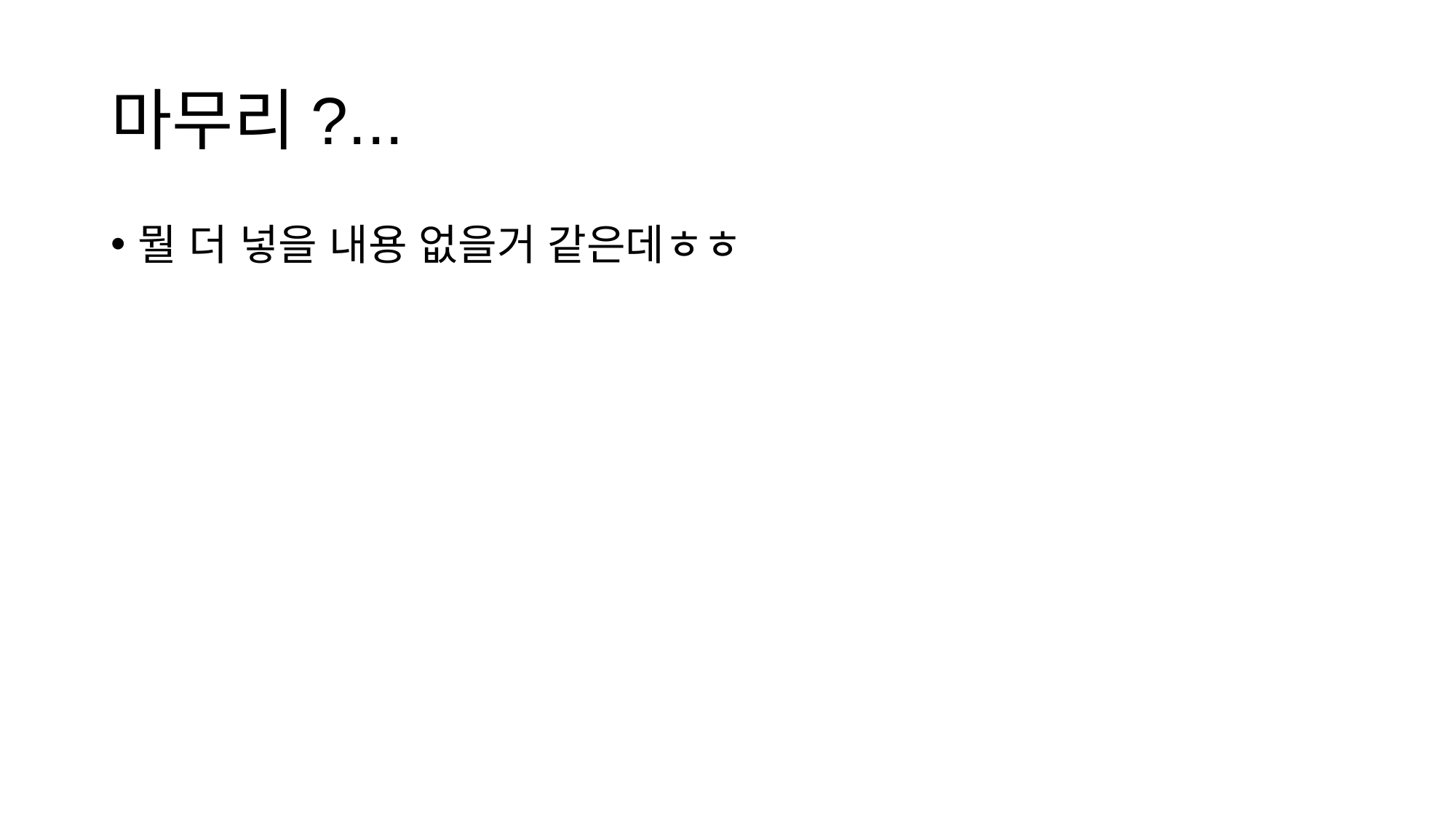

# 마무리?...
뭘 더 넣을 내용 없을거 같은데ㅎㅎ